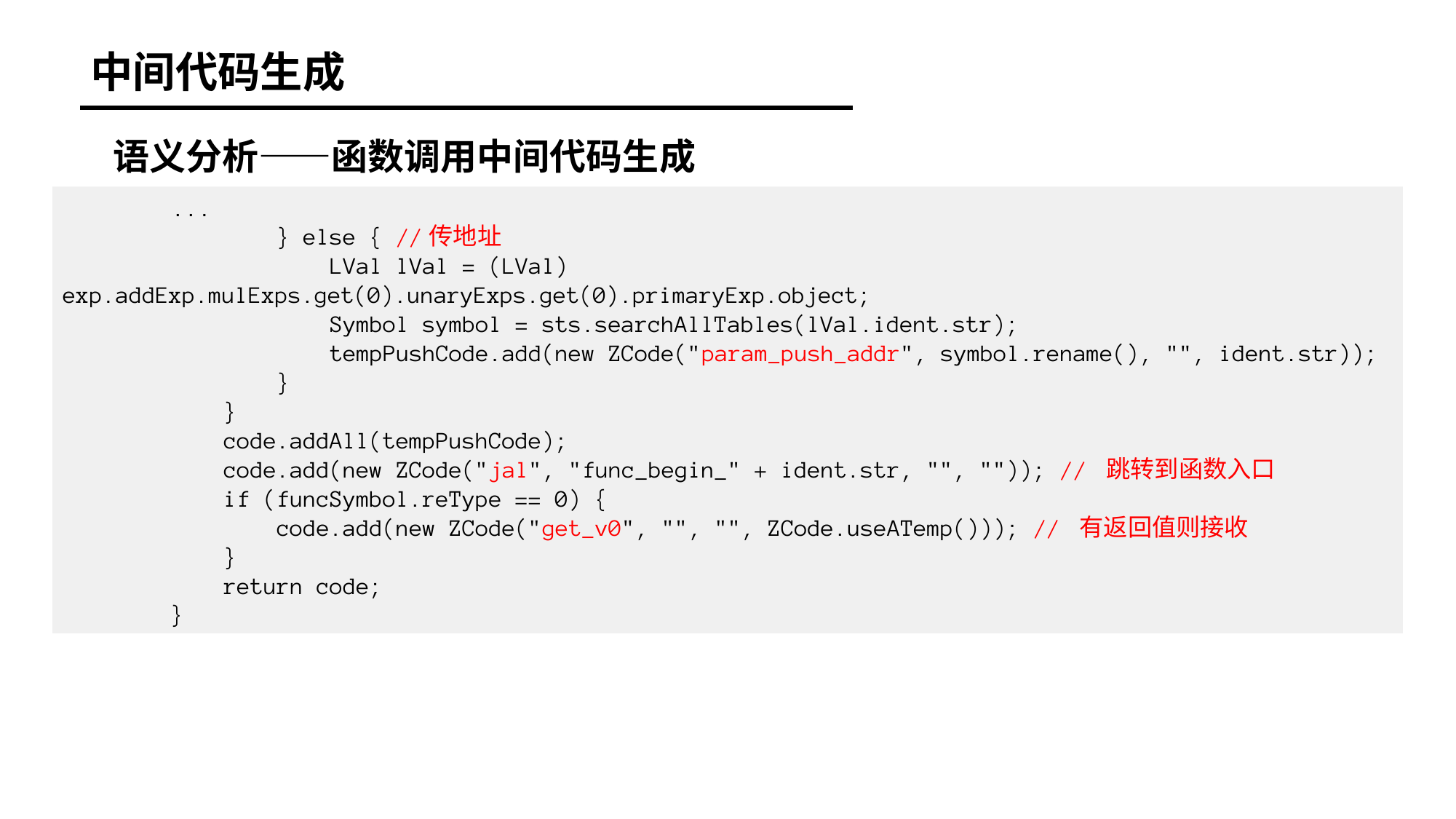

中间代码生成
语义分析——函数调用中间代码生成
...
            } else { //传地址
                LVal lVal = (LVal) exp.addExp.mulExps.get(0).unaryExps.get(0).primaryExp.object;
                Symbol symbol = sts.searchAllTables(lVal.ident.str);
                tempPushCode.add(new ZCode("param_push_addr", symbol.rename(), "", ident.str));
            }
        }
        code.addAll(tempPushCode);
        code.add(new ZCode("jal", "func_begin_" + ident.str, "", "")); // 跳转到函数入口
        if (funcSymbol.reType == 0) {
            code.add(new ZCode("get_v0", "", "", ZCode.useATemp())); // 有返回值则接收
        }
        return code;
    }